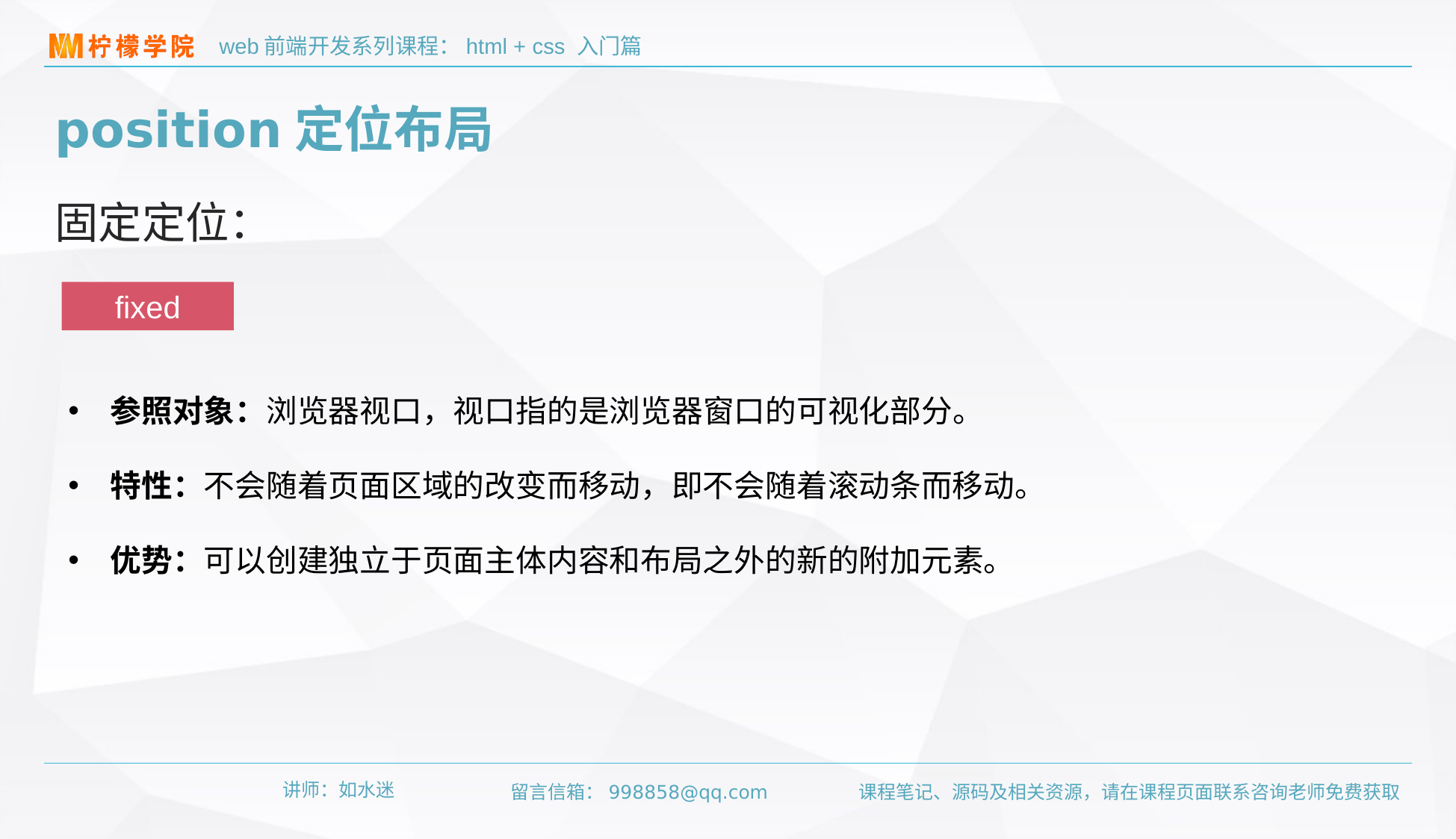

position定位布局
固定定位：
fixed
参照对象：浏览器视口，视口指的是浏览器窗口的可视化部分。
特性：不会随着页面区域的改变而移动，即不会随着滚动条而移动。
优势：可以创建独立于页面主体内容和布局之外的新的附加元素。